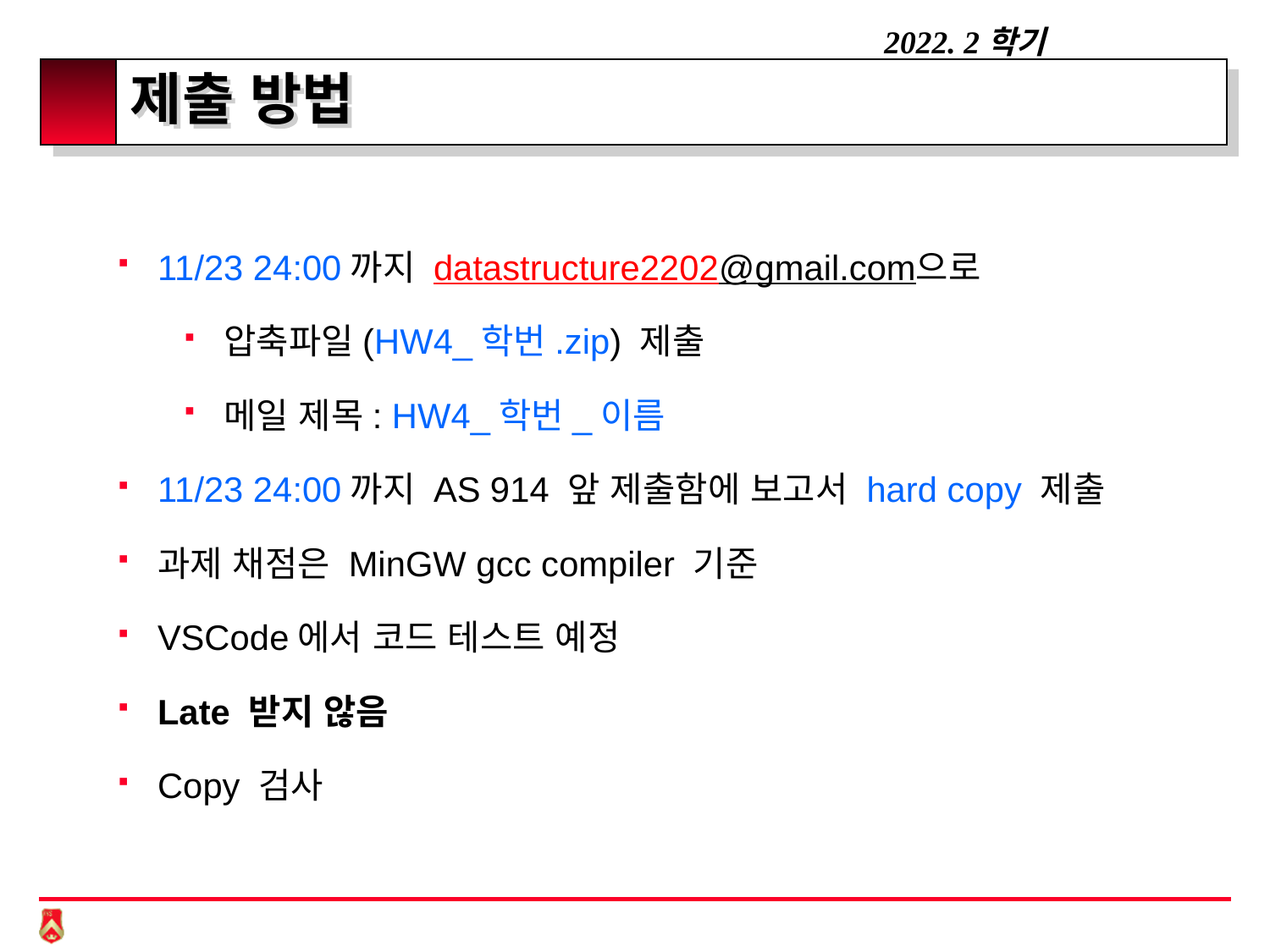

# 제출 방법

11/23 24:00까지 datastructure2202@gmail.com으로
압축파일(HW4_학번.zip) 제출
메일 제목: HW4_학번_이름
11/23 24:00까지 AS 914 앞 제출함에 보고서 hard copy 제출
과제 채점은 MinGW gcc compiler 기준
VSCode에서 코드 테스트 예정
Late 받지 않음
Copy 검사